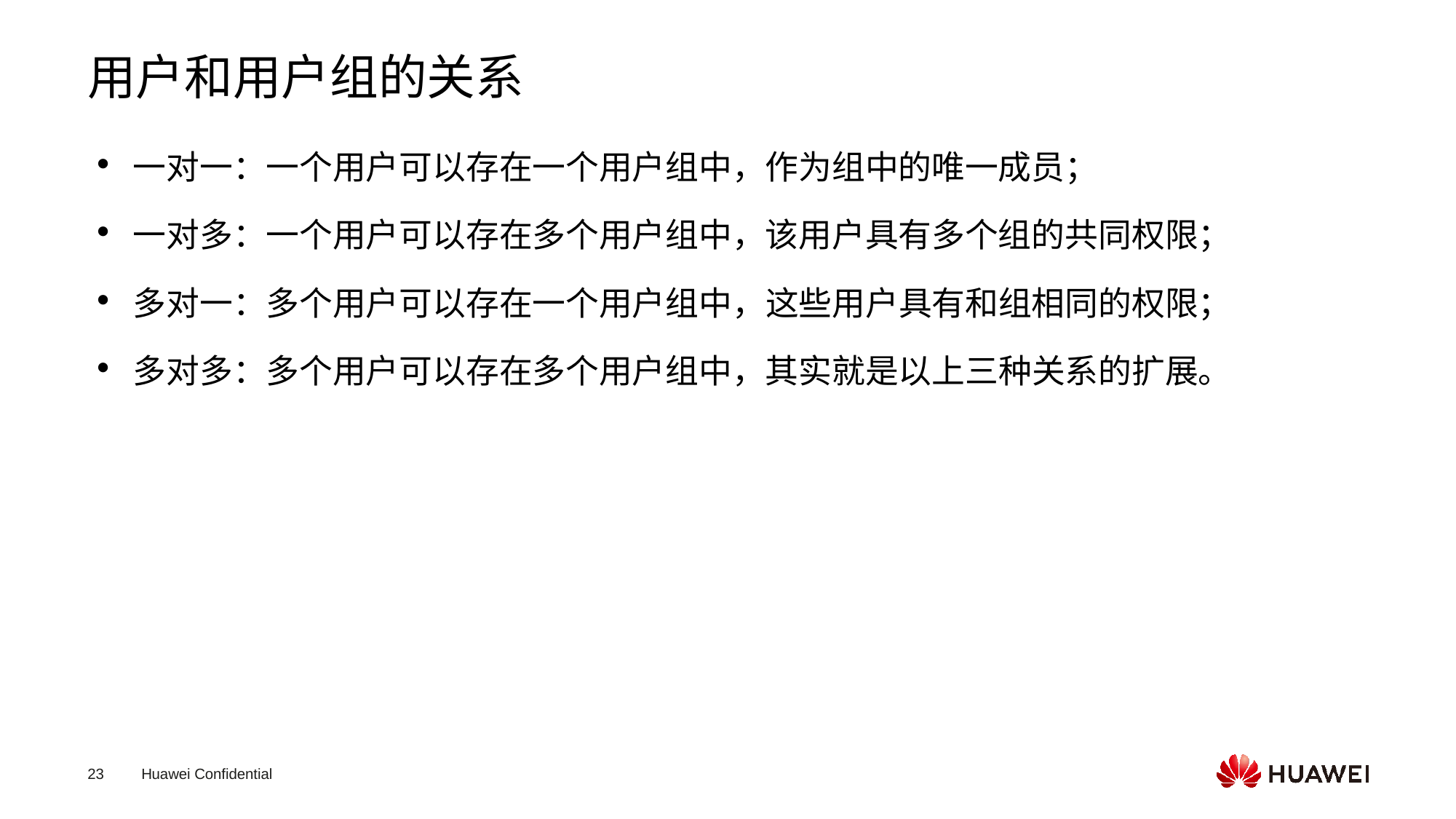

# 用户和用户组的关系
一对一：一个用户可以存在一个用户组中，作为组中的唯一成员；
一对多：一个用户可以存在多个用户组中，该用户具有多个组的共同权限；
多对一：多个用户可以存在一个用户组中，这些用户具有和组相同的权限；
多对多：多个用户可以存在多个用户组中，其实就是以上三种关系的扩展。